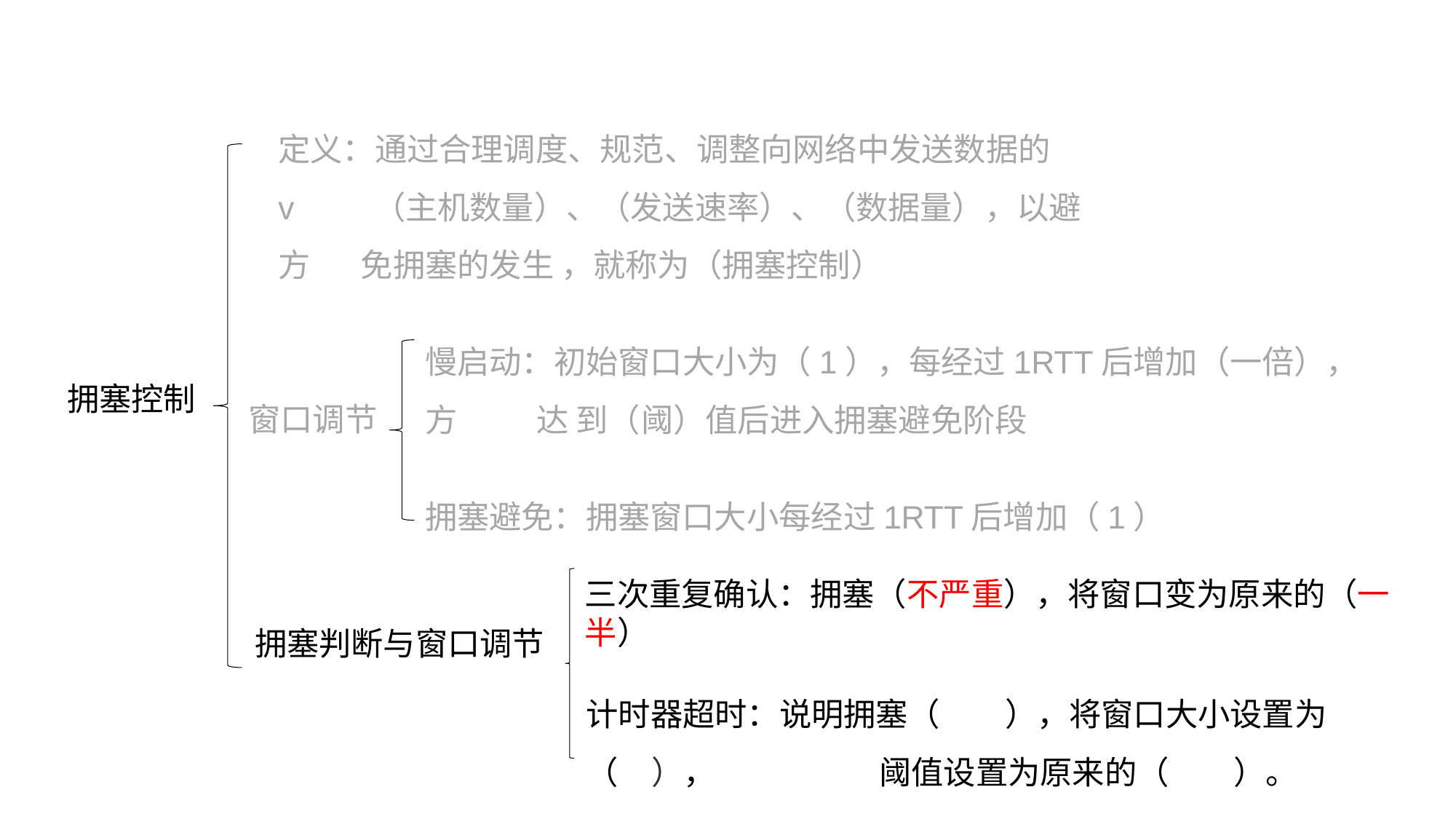

定义：通过合理调度、规范、调整向网络中发送数据的   v        （主机数量）、（发送速率）、（数据量），以避 方       免拥塞的发生 ，就称为（拥塞控制）

慢启动：初始窗口大小为（1），每经过1RTT后增加（一倍），方           达 到（阈）值后进入拥塞避免阶段

拥塞避免：拥塞窗口大小每经过1RTT后增加（1）

拥塞控制
窗口调节

三次重复确认：拥塞（不严重），将窗口变为原来的（一半）
拥塞判断与窗口调节
计时器超时：说明拥塞（严重），将窗口大小设置为（1），的                  阈值设置为原来的（一半）。